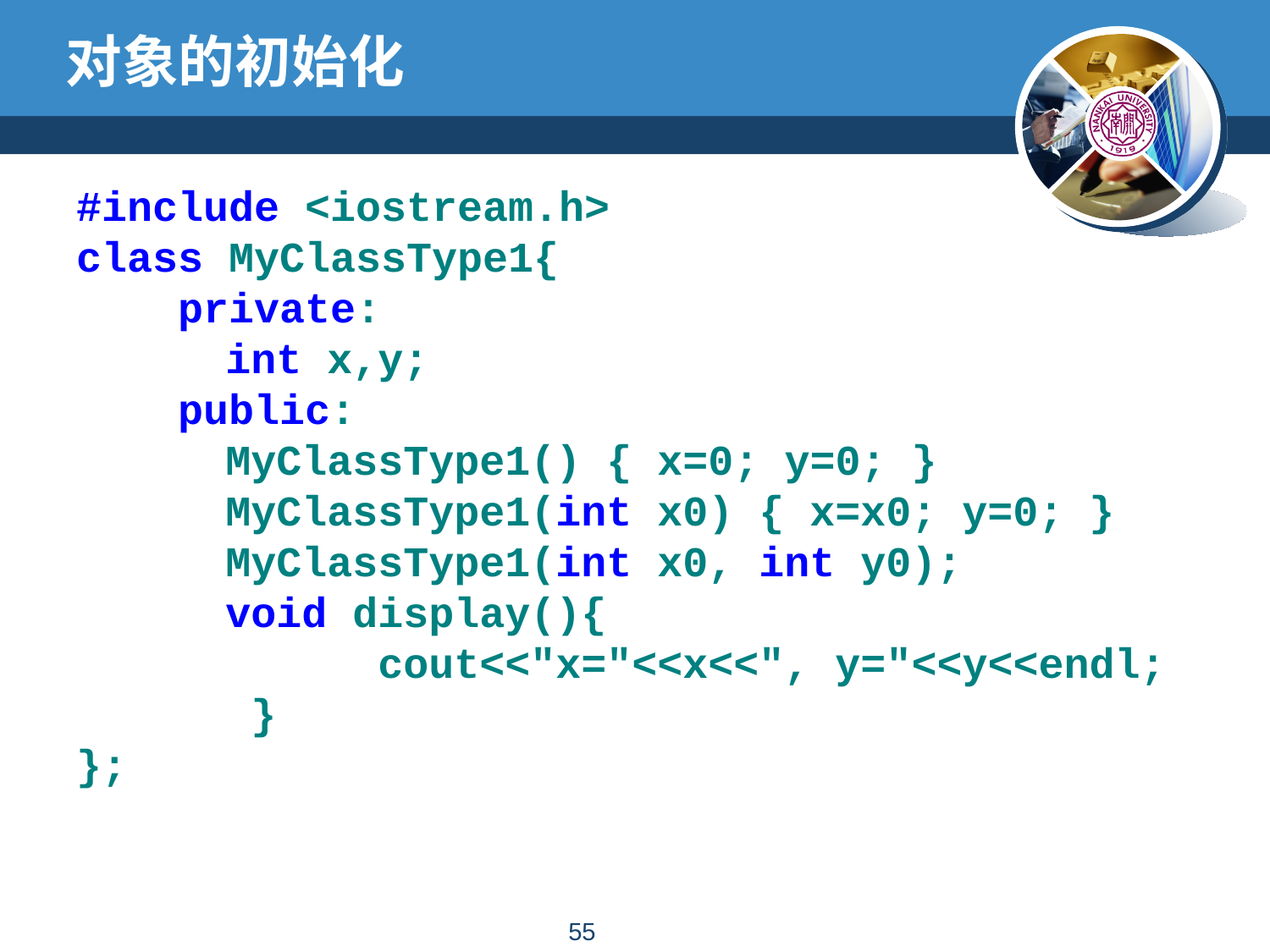

# 对象的初始化
#include <iostream.h>
class MyClassType1{
    private:
	    int x,y;
    public:
	    MyClassType1() { x=0; y=0; }
	    MyClassType1(int x0) { x=x0; y=0; }
	    MyClassType1(int x0, int y0);
	    void display(){
			cout<<"x="<<x<<", y="<<y<<endl;
		}
};

55